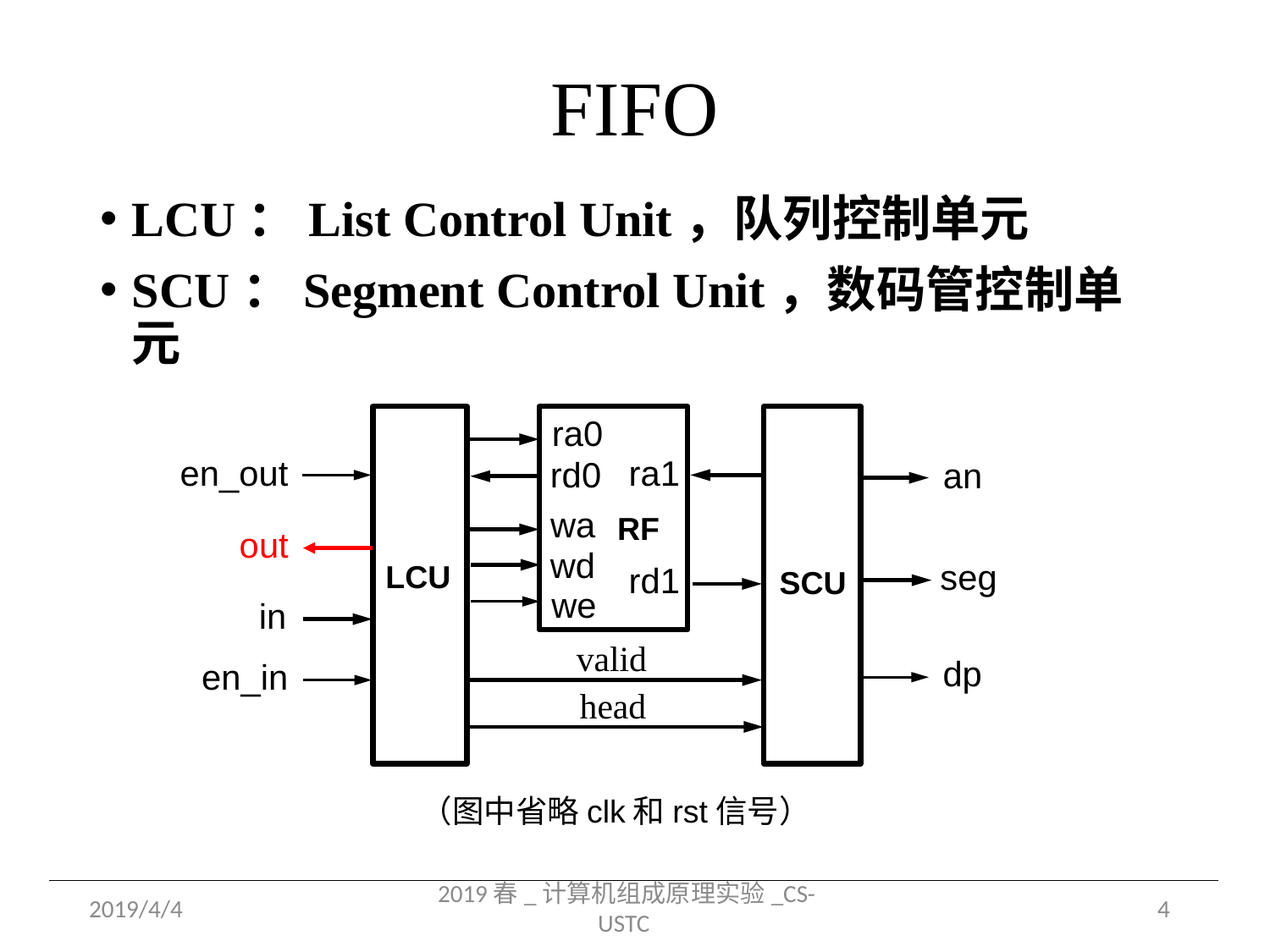

# FIFO
LCU：List Control Unit，队列控制单元
SCU：Segment Control Unit，数码管控制单元

ra0
ra1
en_out
rd0
an
wa
RF
out
wd
LCU
seg
SCU
rd1
we
in
valid
dp
en_in
head
（图中省略clk和rst信号）
2019/4/4
2019春_计算机组成原理实验_CS-USTC
4